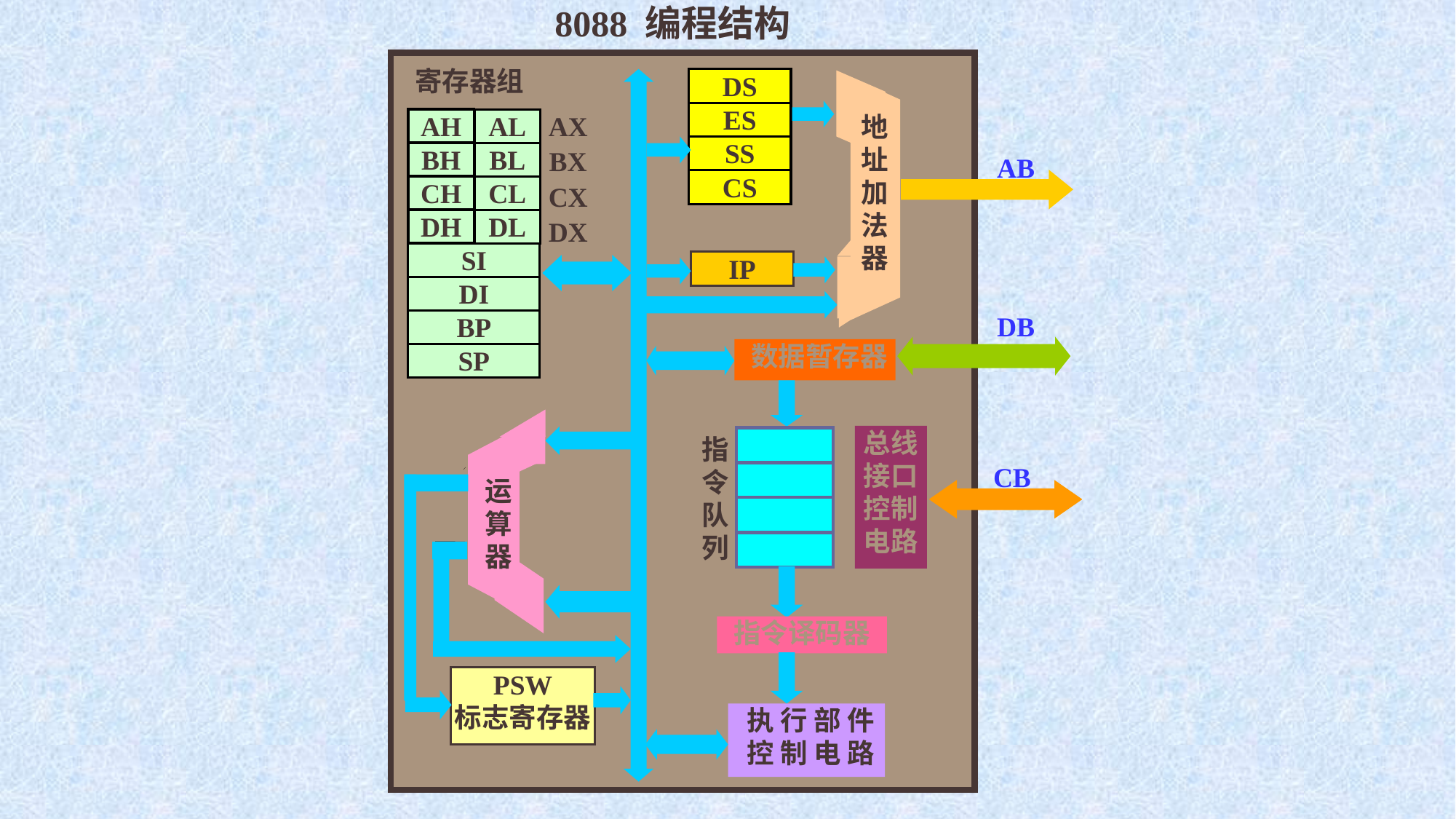

8088 编程结构

BIU
寄存器组
寄存器组

DS
ES
SS
CS
DS
ES
SS
CS

AH
BH
CH
DH
AL
BL
CL
DL
SI
DI
BP
SP
AH
BH
CH
DH
AL
BL
CL
DL
SI
DI
BP
SP
AX
BX
CX
DX
AX
BX
CX
DX
地
址
加
法
器
地
址
加
法
器

AB
AB

IP
IP

DB
DB

数据暂存器
数据暂存器

总线
接口
控制
电路
总线
接口
控制
电路

指
令
队
列
指
令
队
列

CB

CB

运
算
器
运
算
器

指令译码器
指令译码器

PSW
标志寄存器
PSW
标志寄存器

执 行 部 件
控 制 电 路
执 行 部 件
控 制 电 路

EU